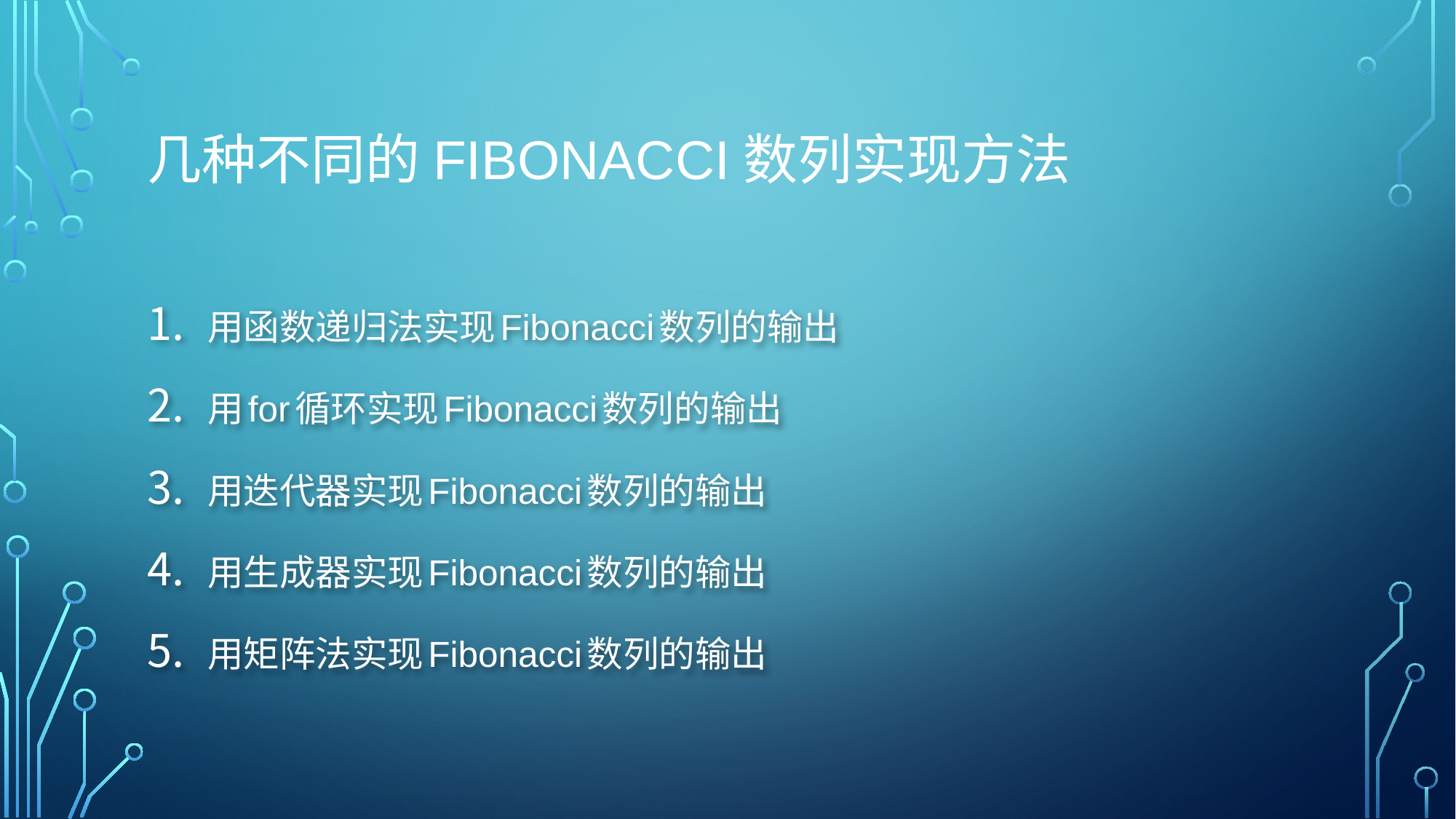

# 几种不同的Fibonacci数列实现方法
用函数递归法实现Fibonacci数列的输出
用for循环实现Fibonacci数列的输出
用迭代器实现Fibonacci数列的输出
用生成器实现Fibonacci数列的输出
用矩阵法实现Fibonacci数列的输出